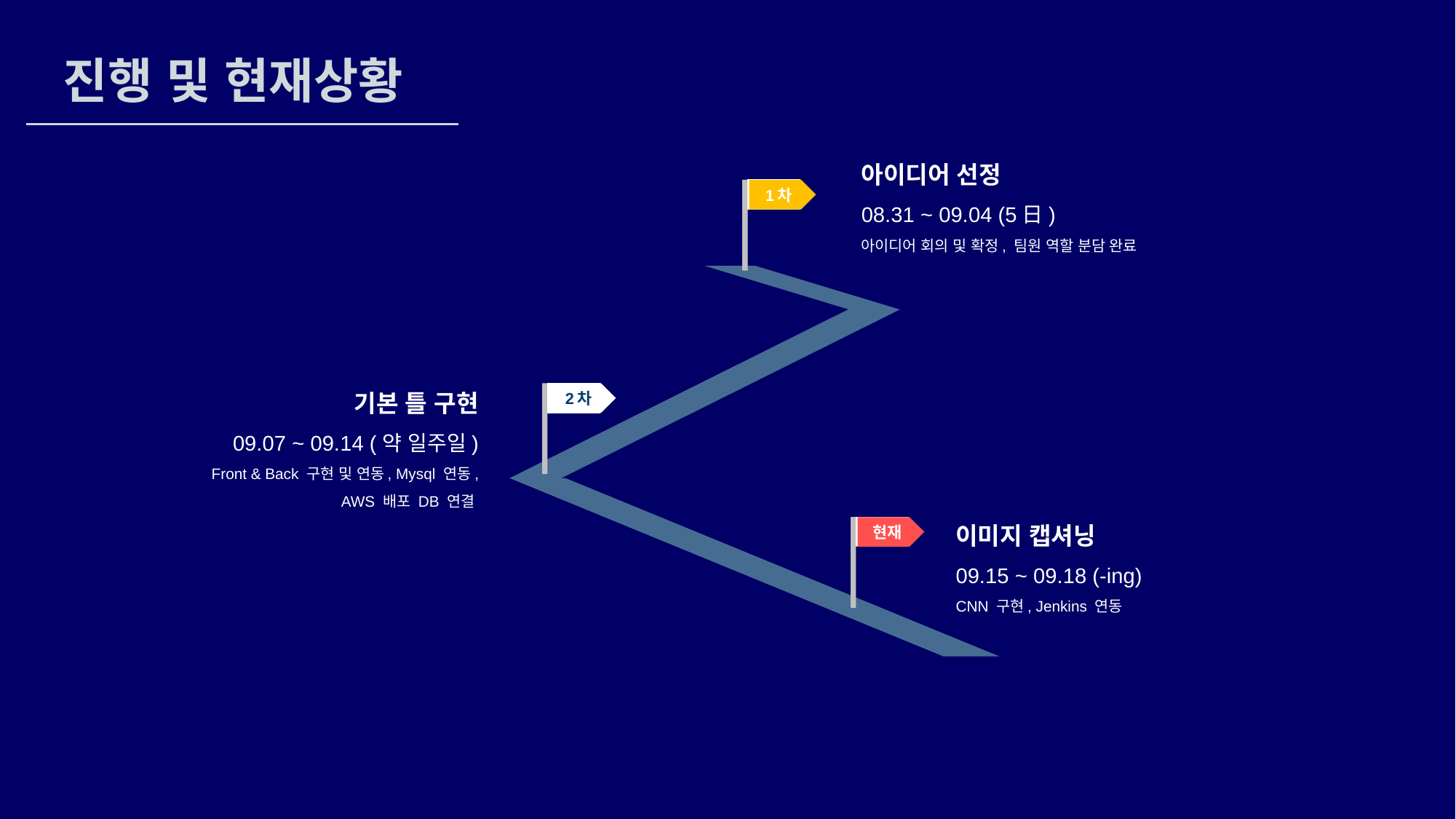

진행 및 현재상황
아이디어 선정
08.31 ~ 09.04 (5日)
아이디어 회의 및 확정, 팀원 역할 분담 완료
1차

기본 틀 구현
09.07 ~ 09.14 (약 일주일)
Front & Back 구현 및 연동, Mysql 연동,
AWS 배포 DB 연결
2차

이미지 캡셔닝
09.15 ~ 09.18 (-ing)
CNN 구현, Jenkins 연동
현재